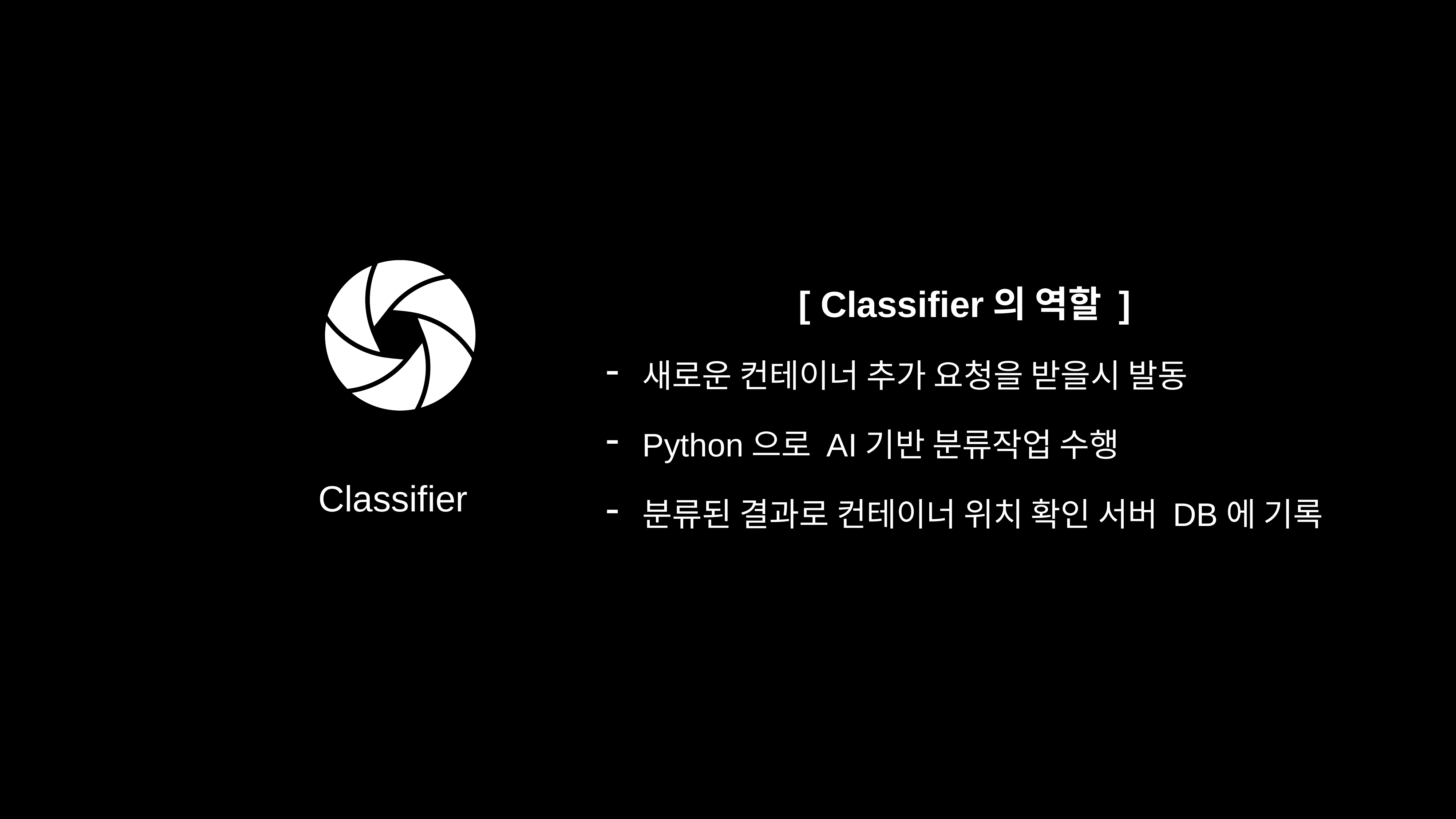

Classifier
[ Classifier의 역할 ]
새로운 컨테이너 추가 요청을 받을시 발동
Python으로 AI기반 분류작업 수행
분류된 결과로 컨테이너 위치 확인 서버 DB에 기록